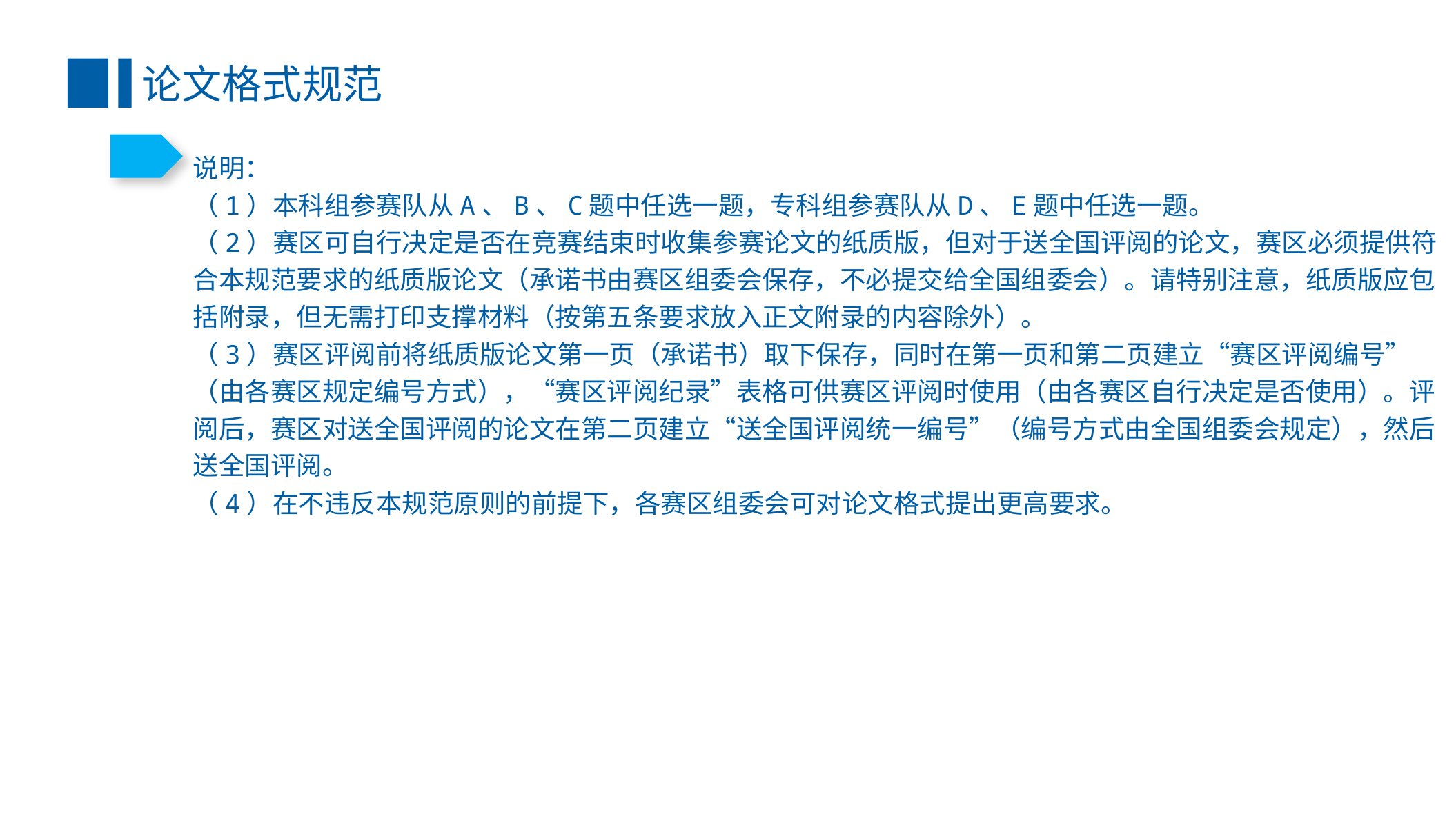

论文格式规范

说明：
（1）本科组参赛队从A、B、C题中任选一题，专科组参赛队从D、E题中任选一题。
（2）赛区可自行决定是否在竞赛结束时收集参赛论文的纸质版，但对于送全国评阅的论文，赛区必须提供符合本规范要求的纸质版论文（承诺书由赛区组委会保存，不必提交给全国组委会）。请特别注意，纸质版应包括附录，但无需打印支撑材料（按第五条要求放入正文附录的内容除外）。
（3）赛区评阅前将纸质版论文第一页（承诺书）取下保存，同时在第一页和第二页建立“赛区评阅编号”（由各赛区规定编号方式），“赛区评阅纪录”表格可供赛区评阅时使用（由各赛区自行决定是否使用）。评阅后，赛区对送全国评阅的论文在第二页建立“送全国评阅统一编号”（编号方式由全国组委会规定），然后送全国评阅。
（4）在不违反本规范原则的前提下，各赛区组委会可对论文格式提出更高要求。